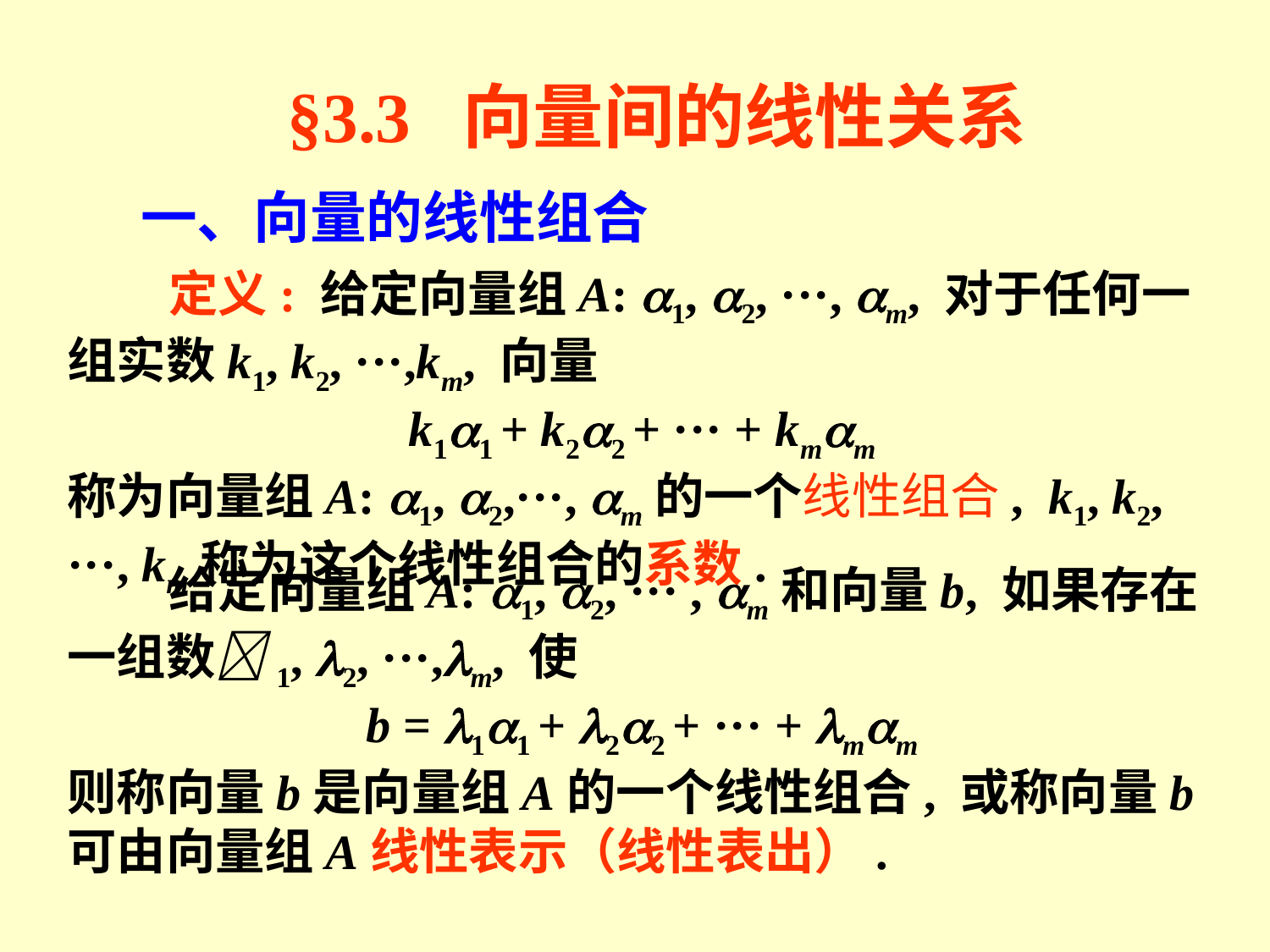

§3.3  向量间的线性关系
一、向量的线性组合
        定义: 给定向量组A: α1, α2, ···, αm, 对于任何一组实数k1, k2, ···,km, 向量
k1α1 + k2α2 + ··· + kmαm
称为向量组A: α1, α2,···, αm的一个线性组合,  k1, k2, ···, km称为这个线性组合的系数.
        给定向量组A: α1, α2, ··· , αm和向量b, 如果存在一组数λ1, λ2, ···,λm, 使
b = λ1α1 + λ2α2 + ··· + λmαm
则称向量b是向量组A的一个线性组合, 或称向量b可由向量组A线性表示（线性表出）.